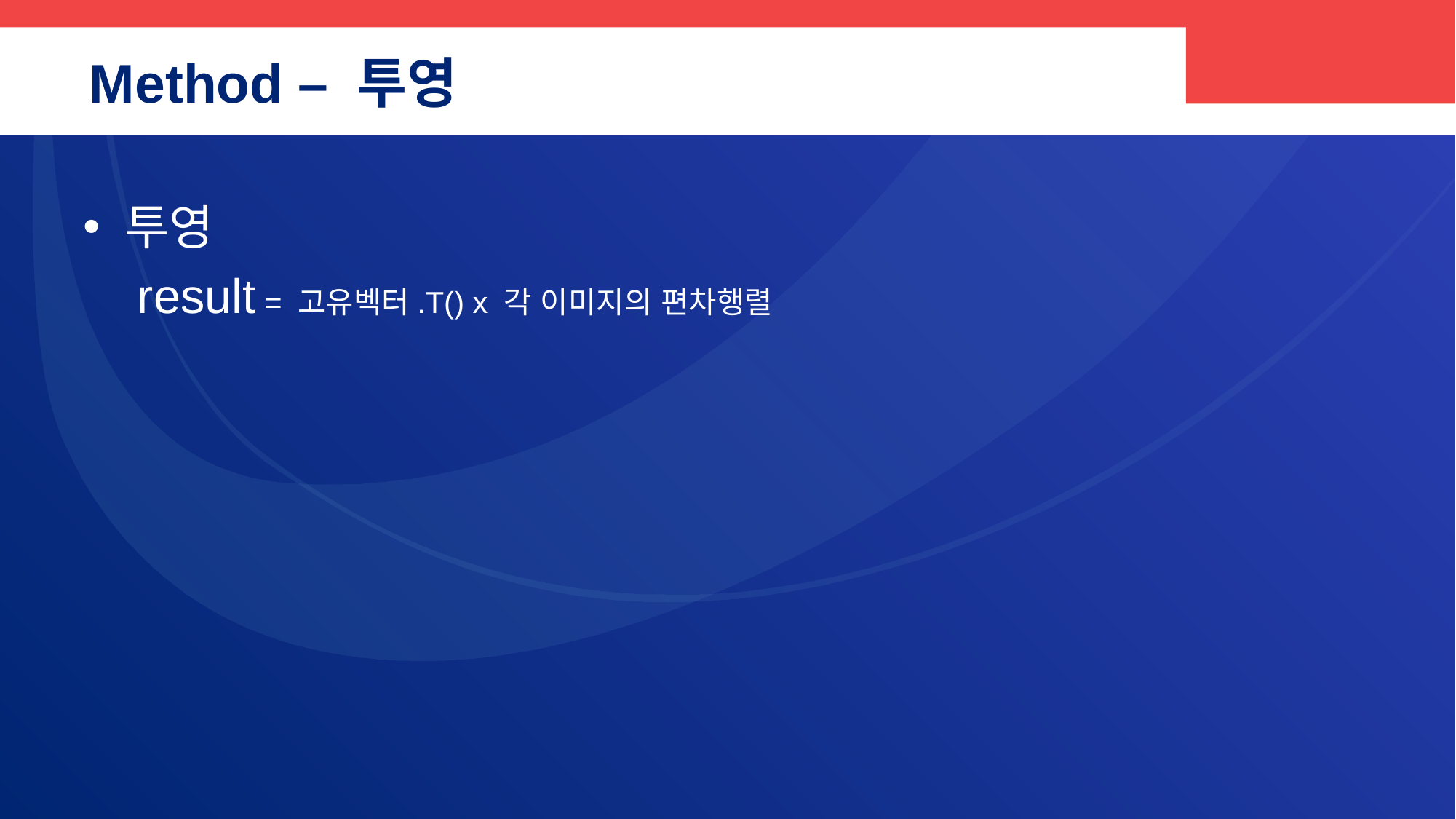

# Method – 투영
투영
    result = 고유벡터.T() x 각 이미지의 편차행렬